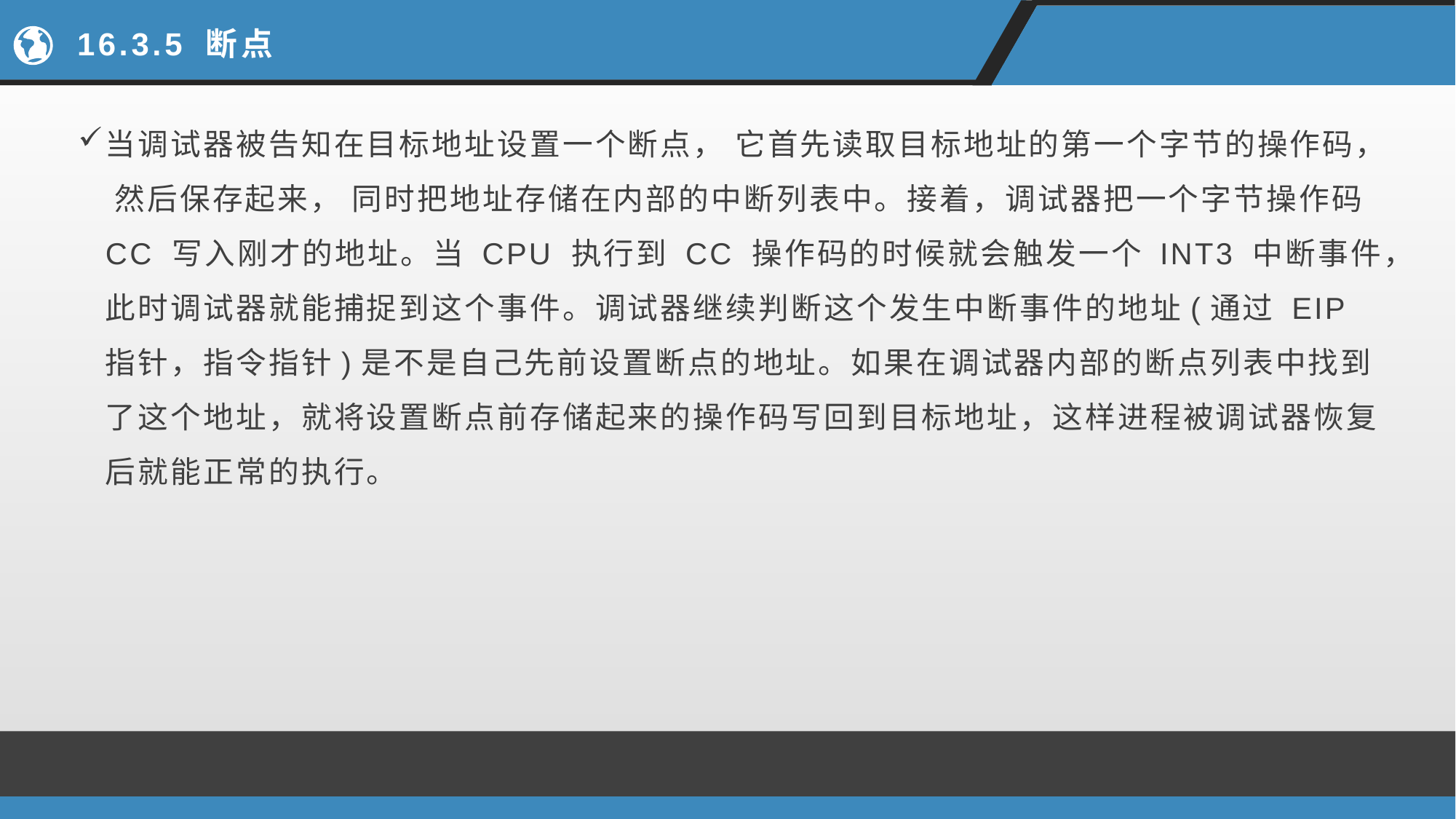

# 16.3.5 断点

当调试器被告知在目标地址设置一个断点， 它首先读取目标地址的第一个字节的操作码， 然后保存起来， 同时把地址存储在内部的中断列表中。接着，调试器把一个字节操作码 CC 写入刚才的地址。当 CPU 执行到 CC 操作码的时候就会触发一个 INT3 中断事件，此时调试器就能捕捉到这个事件。调试器继续判断这个发生中断事件的地址(通过 EIP 指针，指令指针)是不是自己先前设置断点的地址。如果在调试器内部的断点列表中找到了这个地址，就将设置断点前存储起来的操作码写回到目标地址，这样进程被调试器恢复后就能正常的执行。